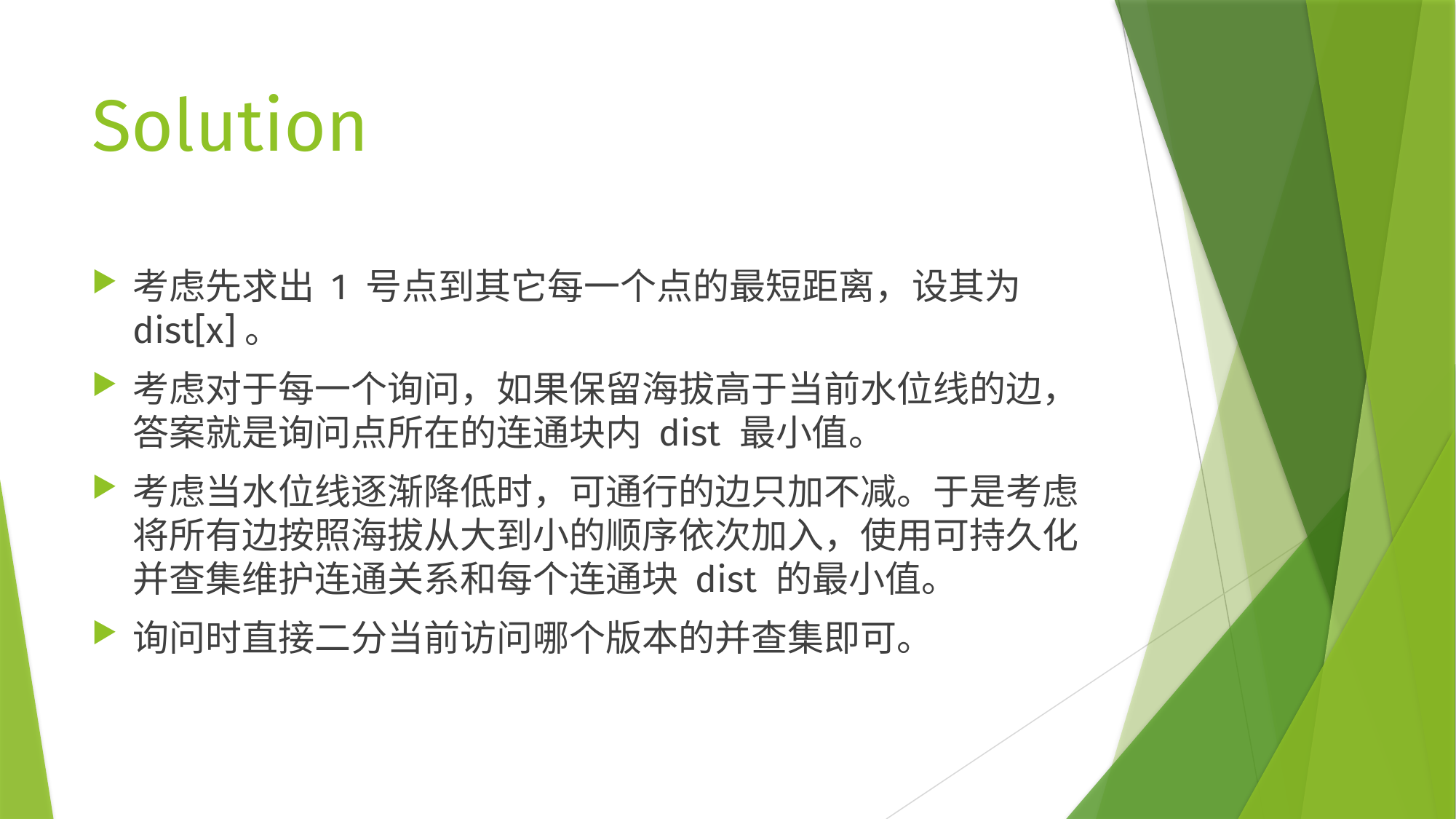

# Solution
考虑先求出 1 号点到其它每一个点的最短距离，设其为 dist[x]。
考虑对于每一个询问，如果保留海拔高于当前水位线的边，答案就是询问点所在的连通块内 dist 最小值。
考虑当水位线逐渐降低时，可通行的边只加不减。于是考虑将所有边按照海拔从大到小的顺序依次加入，使用可持久化并查集维护连通关系和每个连通块 dist 的最小值。
询问时直接二分当前访问哪个版本的并查集即可。